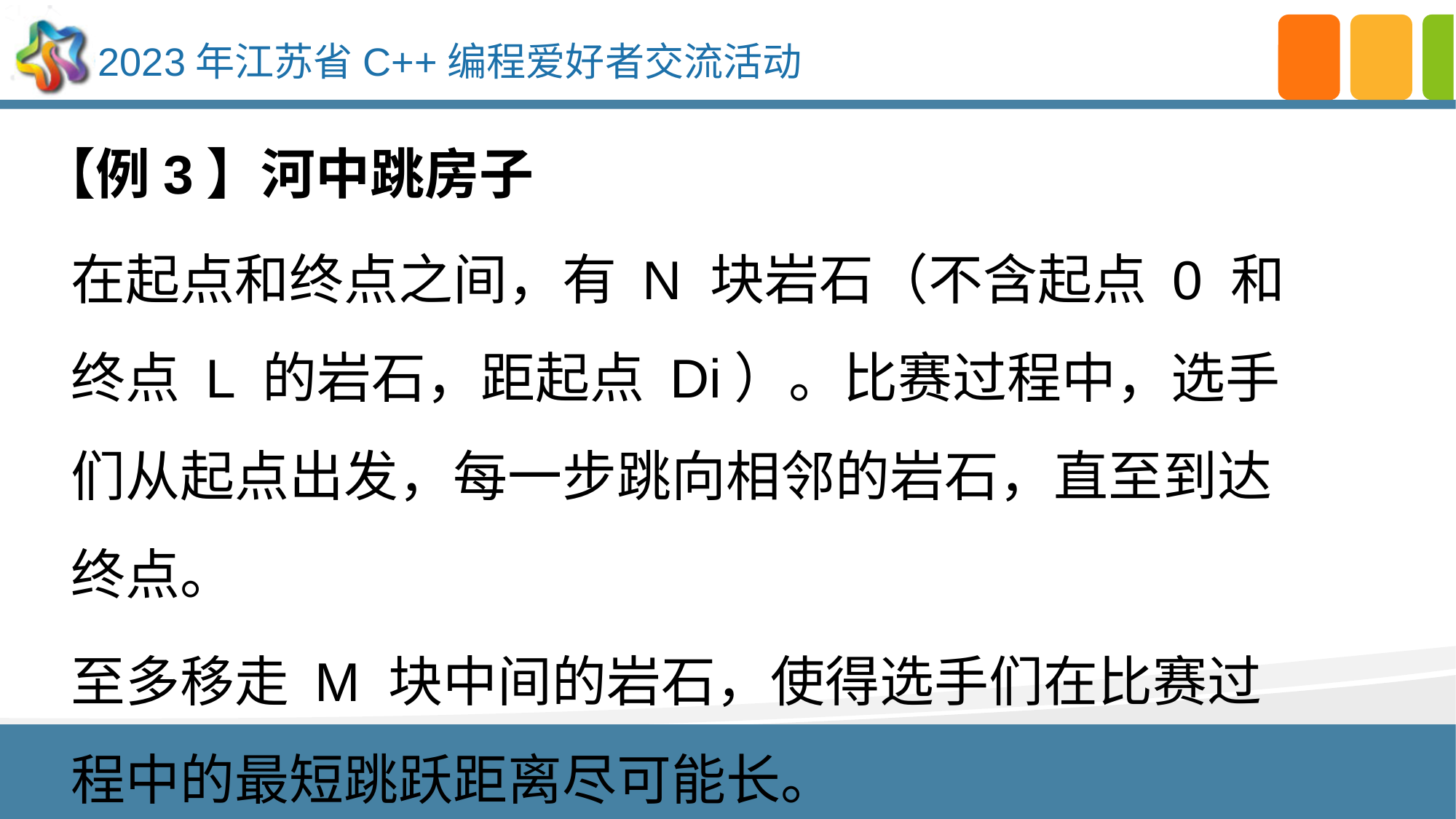

【例3】河中跳房子
在起点和终点之间，有 N 块岩石（不含起点 0 和终点 L 的岩石，距起点 Di）。比赛过程中，选手们从起点出发，每一步跳向相邻的岩石，直至到达终点。
至多移走 M 块中间的岩石，使得选手们在比赛过程中的最短跳跃距离尽可能长。
求最短跳跃距离的最大值。